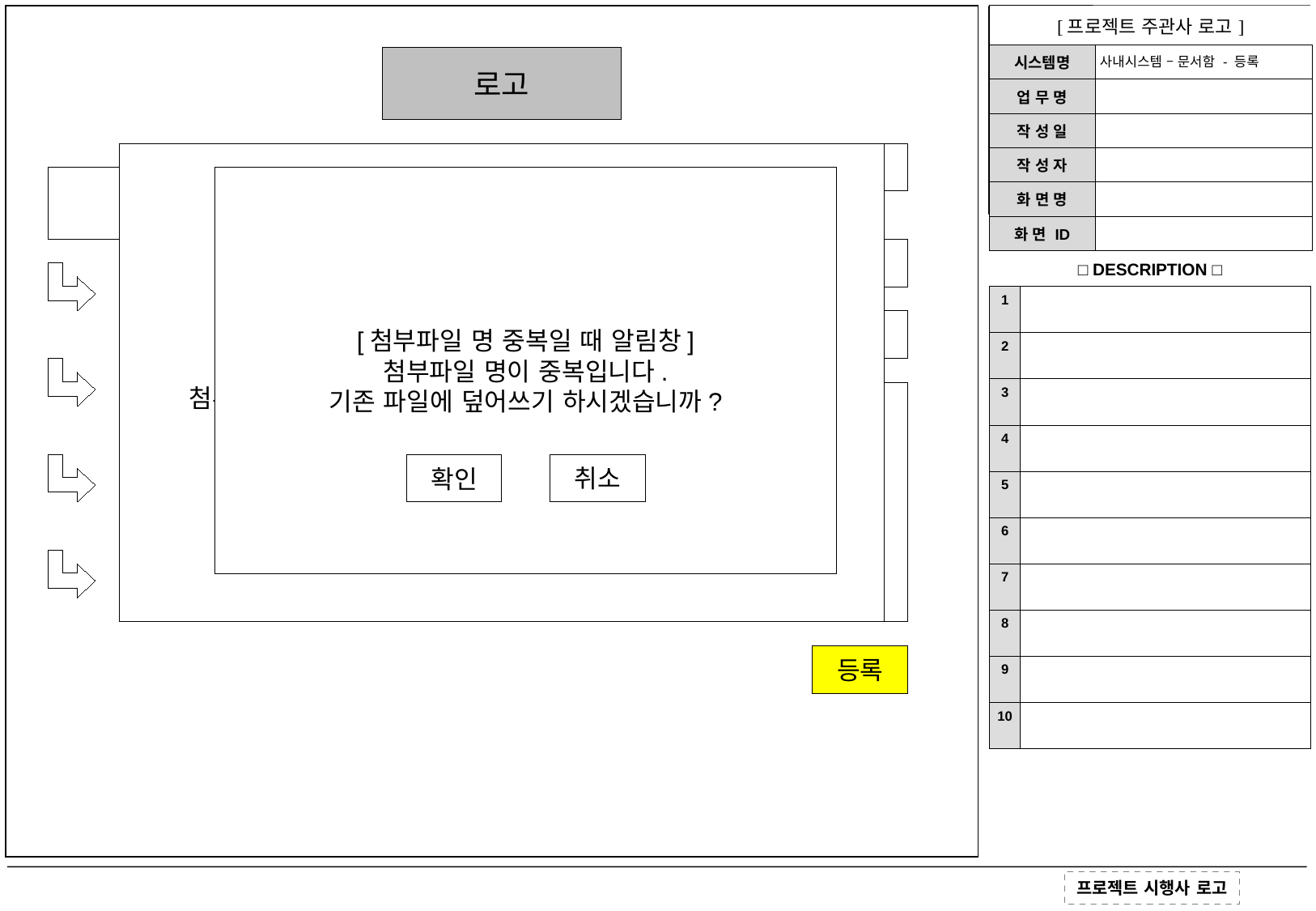

| [프로젝트 주관사 로고] |  |
| --- | --- |
| 시스템명 | 사내시스템 – 문서함 - 등록 |
| 업 무 명 |  |
| 작 성 일 |  |
| 작 성 자 |  |
| 화 면 명 |  |
| 화 면 ID |  |

로고
등록 버튼 클릭 시
첨부파일명 중복 여부 확인 → 덮어쓰기 여부 확인(알림창)
문서 검색 칸
문서함
[첨부파일 명 중복일 때 알림창]
첨부파일 명이 중복입니다.
기존 파일에 덮어쓰기 하시겠습니까?
카테고리 고르기 칸
문서 제목
| □ DESCRIPTION □ |  |
| --- | --- |
| 1 |  |
| 2 |  |
| 3 |  |
| 4 |  |
| 5 |  |
| 6 |  |
| 7 |  |
| 8 |  |
| 9 |  |
| 10 |  |
카테고리 1

첨부 파일 등록
용량표시 예:0KB/10MB
카테고리 2

문서 설명

카테고리 3
취소
확인

카테고리 4
등록